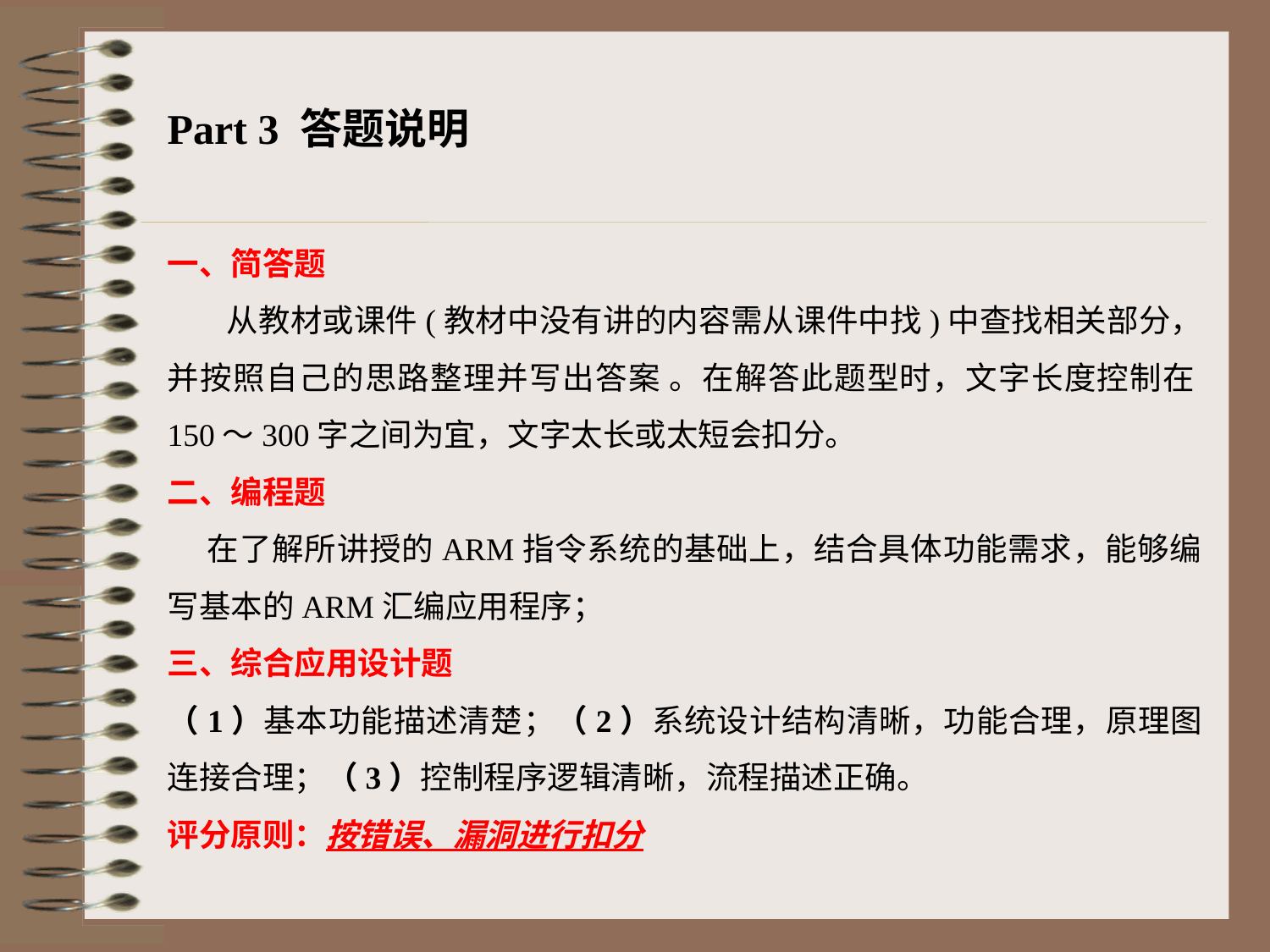

Part 3 答题说明

一、简答题
       从教材或课件(教材中没有讲的内容需从课件中找)中查找相关部分，并按照自己的思路整理并写出答案 。在解答此题型时，文字长度控制在150～300字之间为宜，文字太长或太短会扣分。
二、编程题
    在了解所讲授的ARM指令系统的基础上，结合具体功能需求，能够编写基本的ARM汇编应用程序；
三、综合应用设计题
（1）基本功能描述清楚；（2）系统设计结构清晰，功能合理，原理图连接合理；（3）控制程序逻辑清晰，流程描述正确。
评分原则：按错误、漏洞进行扣分